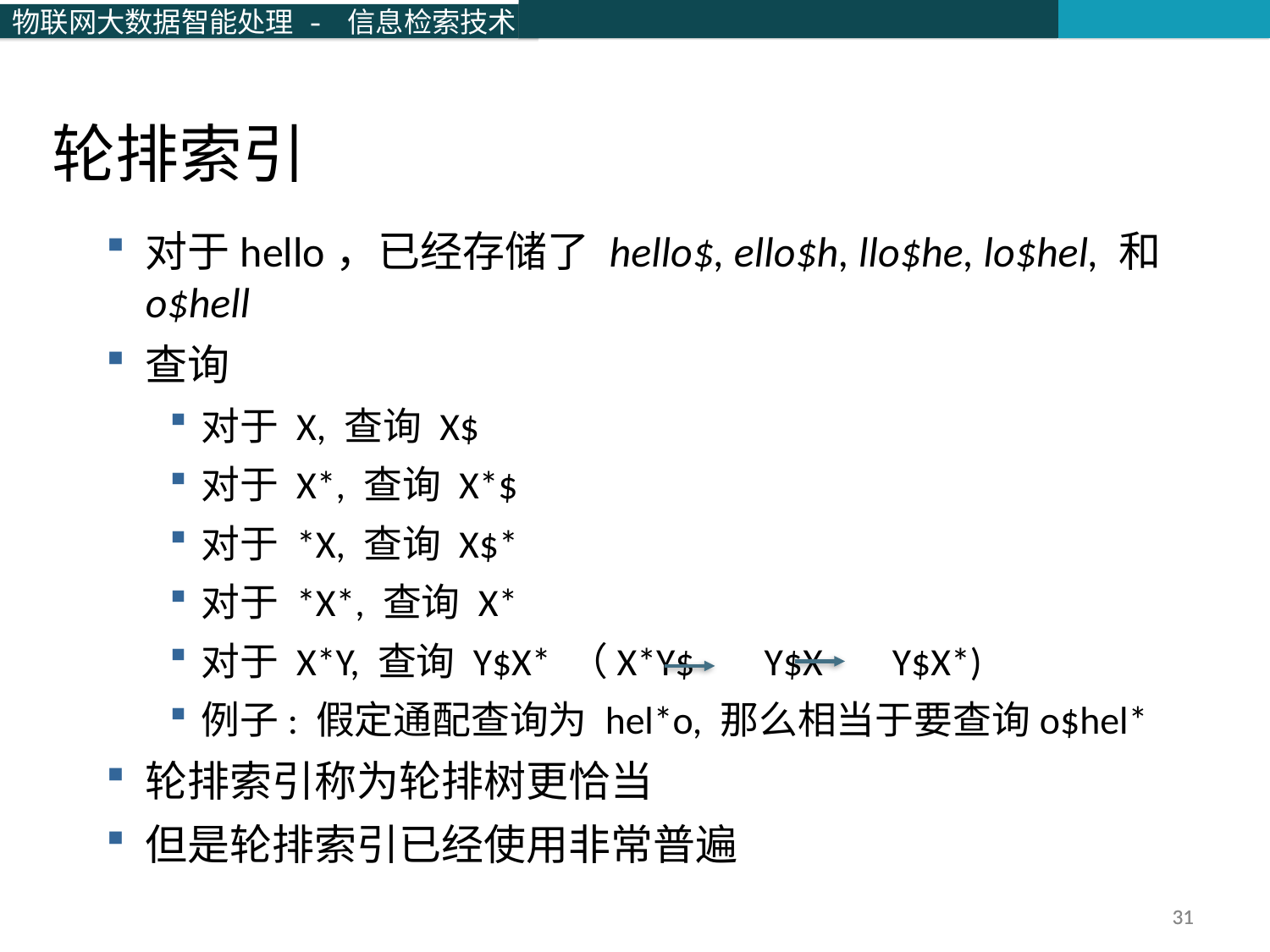

轮排索引
对于hello，已经存储了 hello$, ello$h, llo$he, lo$hel, 和o$hell
查询
对于 X, 查询 X$
对于 X*, 查询 X*$
对于 *X, 查询 X$*
对于 *X*, 查询 X*
对于 X*Y, 查询 Y$X* （X*Y$        Y$X        Y$X*)
例子: 假定通配查询为 hel*o, 那么相当于要查询o$hel*
轮排索引称为轮排树更恰当
但是轮排索引已经使用非常普遍
31
31